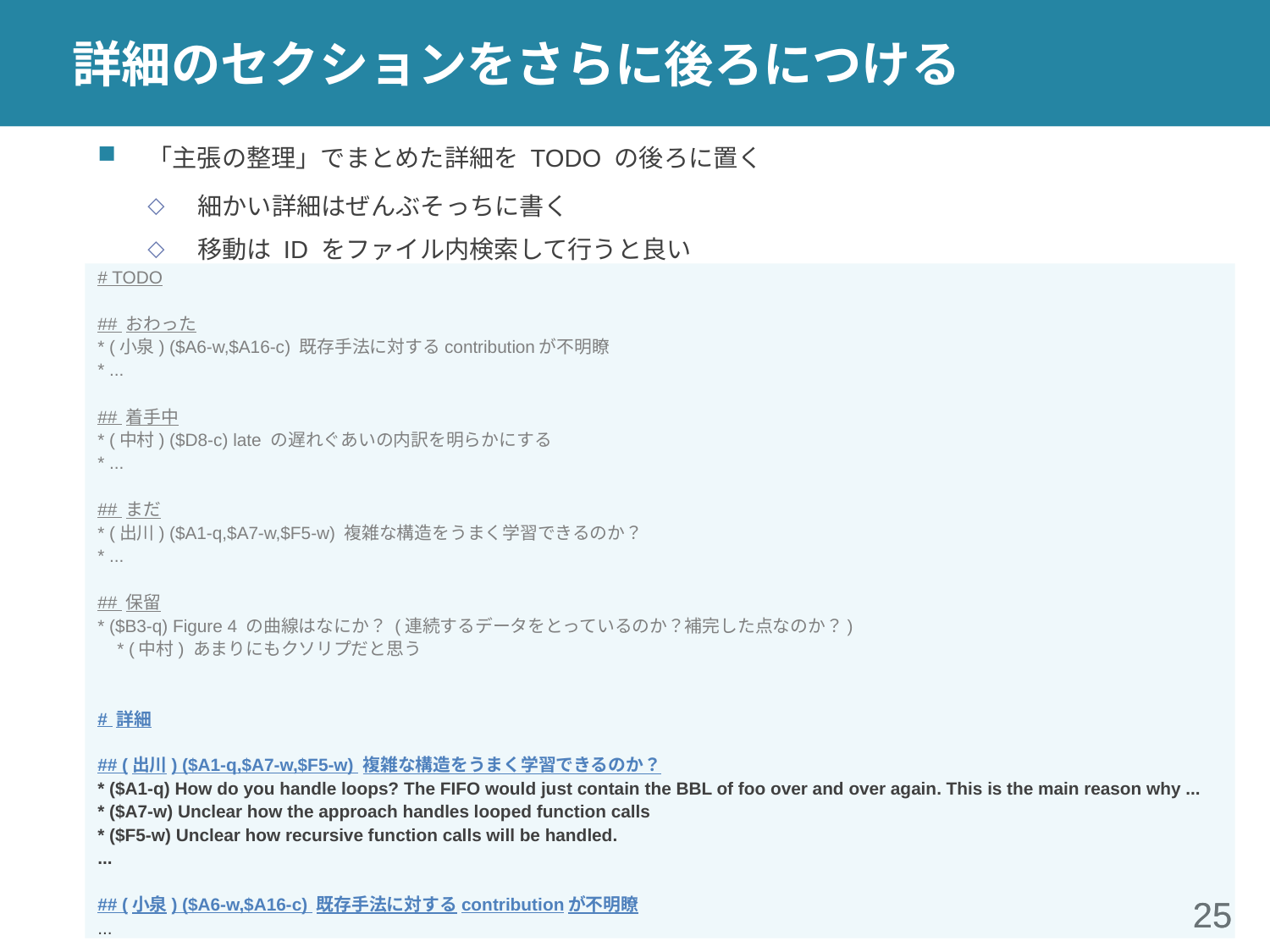

# 詳細のセクションをさらに後ろにつける
「主張の整理」でまとめた詳細を TODO の後ろに置く
細かい詳細はぜんぶそっちに書く
移動は ID をファイル内検索して行うと良い
# TODO ## おわった * (小泉) ($A6-w,$A16-c) 既存手法に対するcontributionが不明瞭 * ... ## 着手中 * (中村) ($D8-c) late の遅れぐあいの内訳を明らかにする * ... ## まだ * (出川) ($A1-q,$A7-w,$F5-w) 複雑な構造をうまく学習できるのか？ * ... ## 保留 * ($B3-q) Figure 4 の曲線はなにか？ (連続するデータをとっているのか？補完した点なのか？) * (中村) あまりにもクソリプだと思う # 詳細 ## (出川) ($A1-q,$A7-w,$F5-w) 複雑な構造をうまく学習できるのか？ * ($A1-q) How do you handle loops? The FIFO would just contain the BBL of foo over and over again. This is the main reason why ... * ($A7-w) Unclear how the approach handles looped function calls * ($F5-w) Unclear how recursive function calls will be handled. ... ## (小泉) ($A6-w,$A16-c) 既存手法に対するcontributionが不明瞭 ...